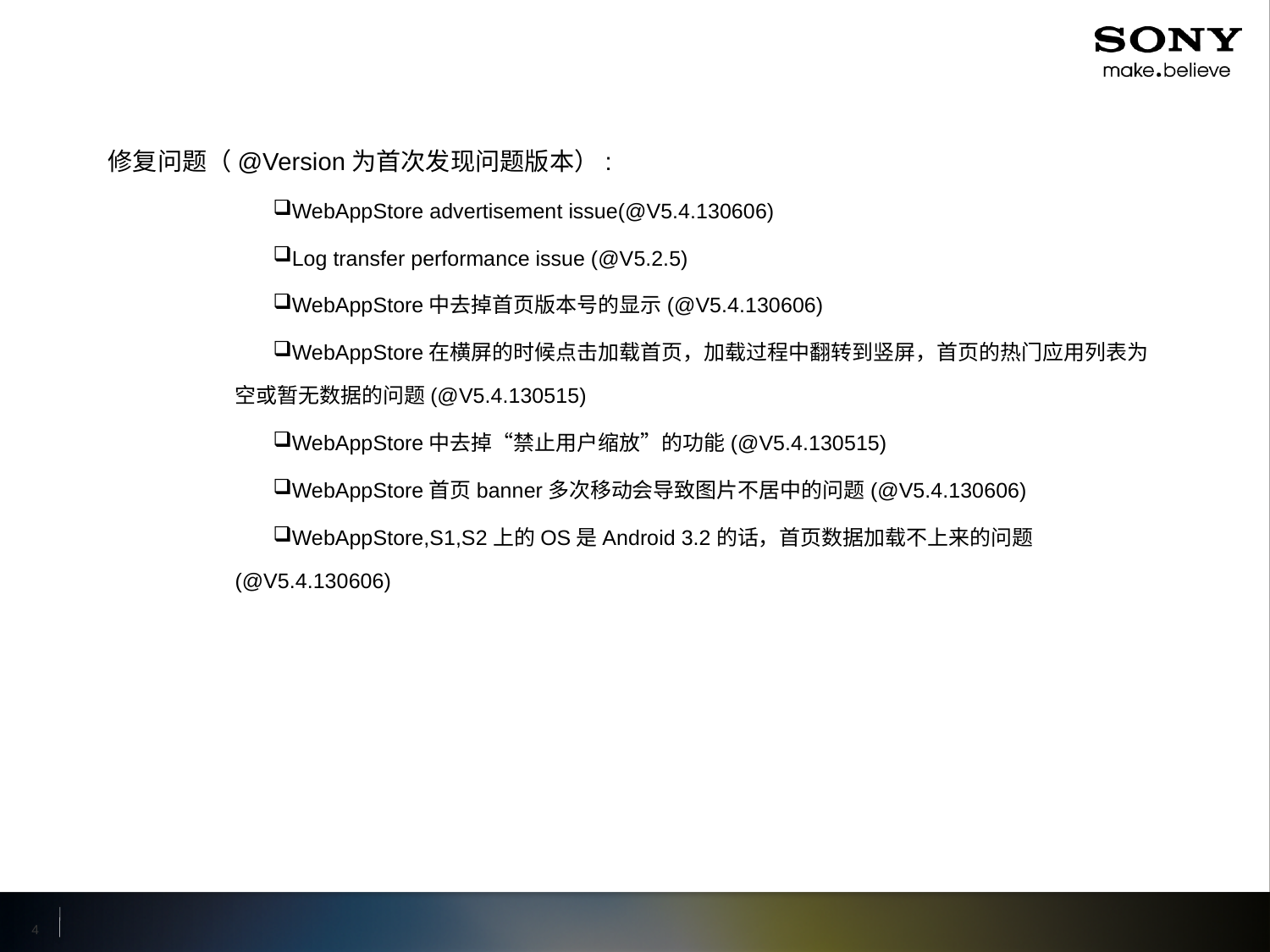

修复问题（@Version为首次发现问题版本）:
WebAppStore advertisement issue(@V5.4.130606)
Log transfer performance issue (@V5.2.5)
WebAppStore中去掉首页版本号的显示(@V5.4.130606)
WebAppStore在横屏的时候点击加载首页，加载过程中翻转到竖屏，首页的热门应用列表为空或暂无数据的问题(@V5.4.130515)
WebAppStore中去掉“禁止用户缩放”的功能(@V5.4.130515)
WebAppStore首页banner多次移动会导致图片不居中的问题(@V5.4.130606)
WebAppStore,S1,S2上的OS是Android 3.2的话，首页数据加载不上来的问题(@V5.4.130606)